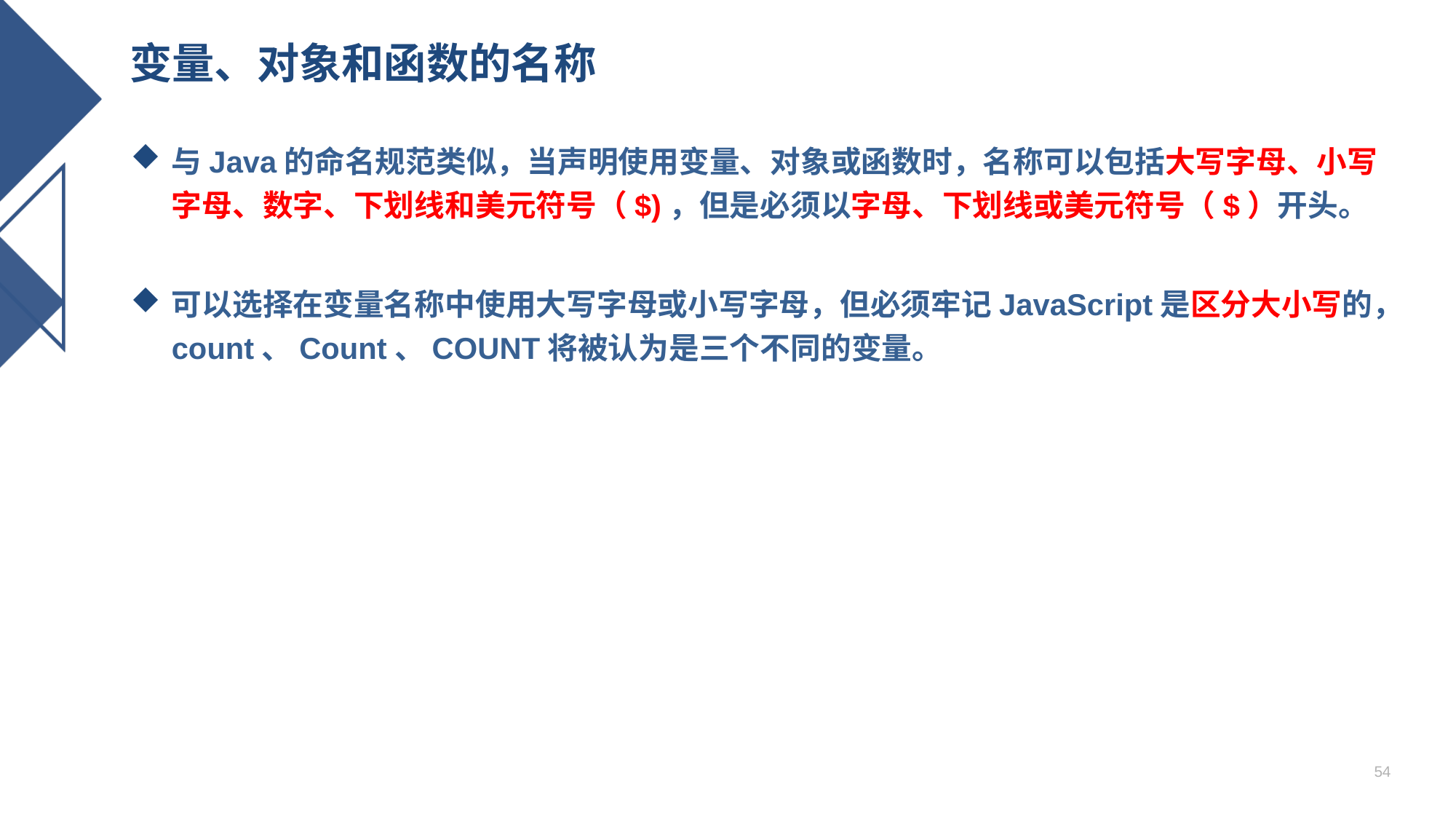

# 变量、对象和函数的名称
与Java的命名规范类似，当声明使用变量、对象或函数时，名称可以包括大写字母、小写字母、数字、下划线和美元符号（$)，但是必须以字母、下划线或美元符号（$）开头。

可以选择在变量名称中使用大写字母或小写字母，但必须牢记JavaScript是区分大小写的，count、Count、COUNT将被认为是三个不同的变量。

54